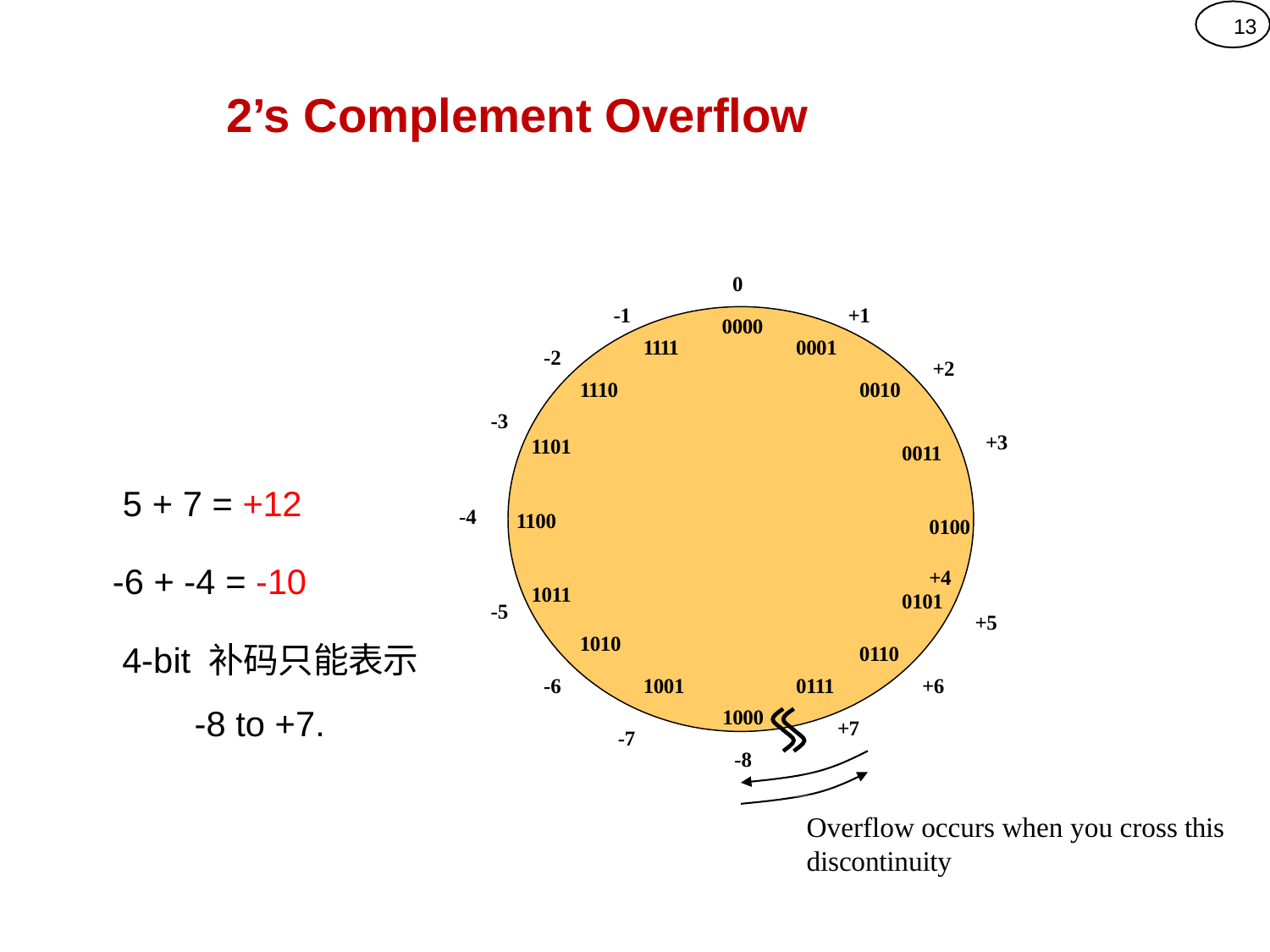

13
# 2’s Complement Overflow
0
0000
-1
+1

1111
0001
-2
+2
1110
0010
-3
+3
1101
0011
5 + 7 = +12
-6 + -4 = -10
 4-bit 补码只能表示
-8 to +7.
-4
1100
0100	+4
1011
0101
-5
+5
1010
0110
-6
1001
0111
+6
1000
-8

+7
-7
Overflow occurs when you cross this
discontinuity